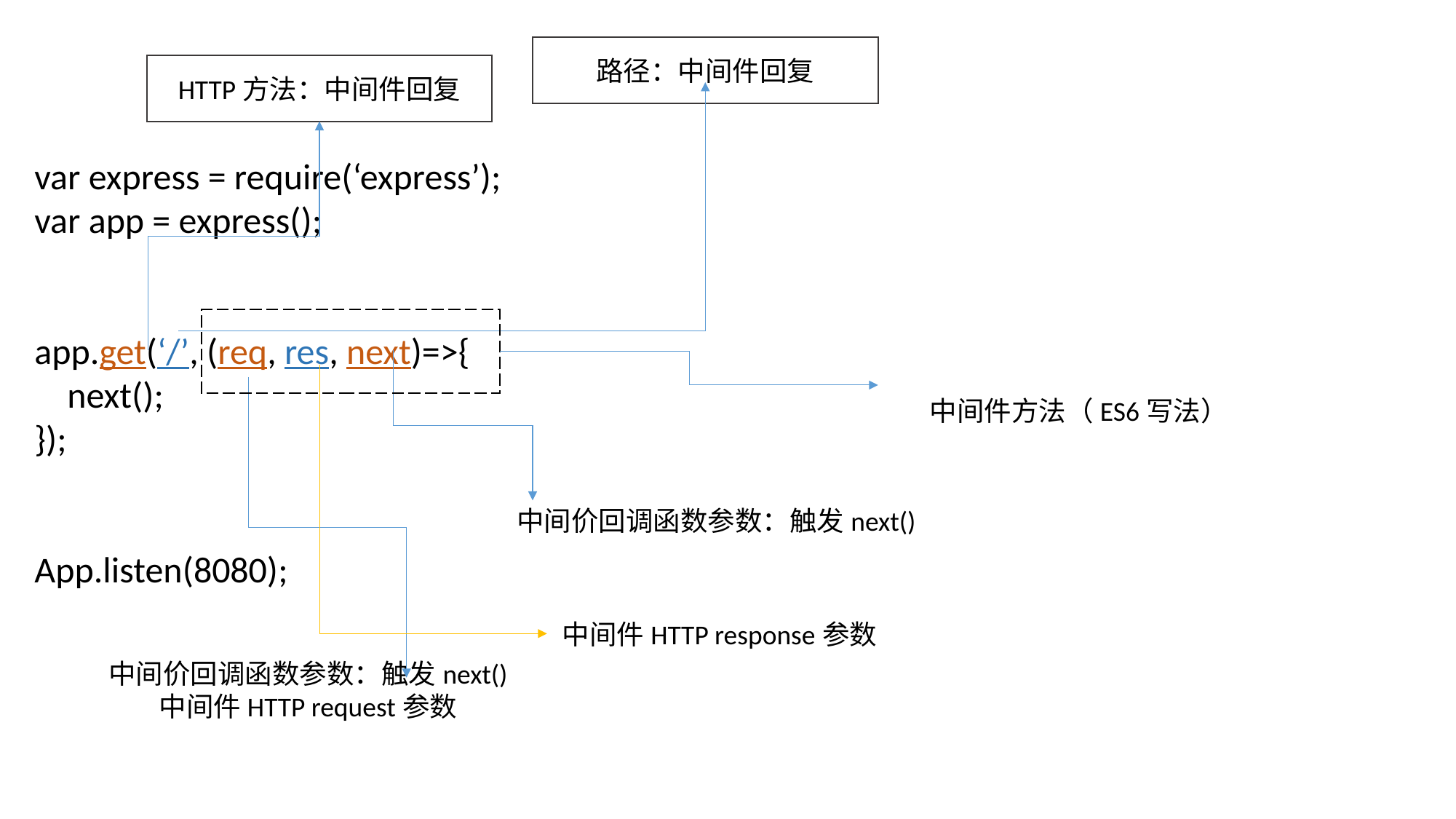

路径：中间件回复
HTTP方法：中间件回复
var express = require(‘express’);
var app = express();

app.get(‘/’, (req, res, next)=>{
    next();
});

App.listen(8080);

中间价回调函数参数：触发next()

中间价回调函数参数：触发next()
中间件HTTP request参数

中间件方法（ES6写法）
中间件HTTP response参数